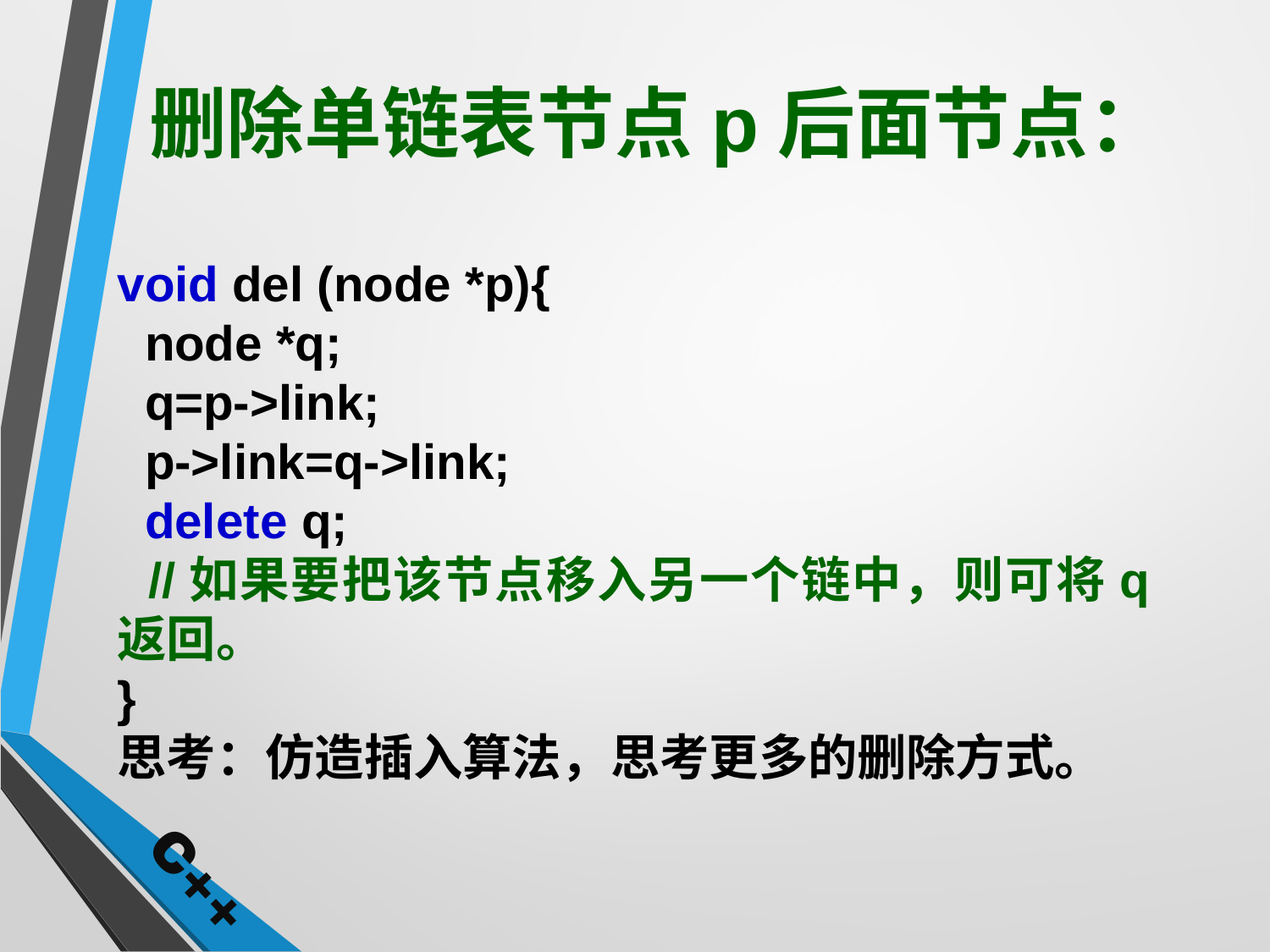

# 删除单链表节点p后面节点：
void del (node *p){
  node *q;
  q=p->link;
  p->link=q->link;
  delete q;
  //如果要把该节点移入另一个链中，则可将q返回。
}
思考：仿造插入算法，思考更多的删除方式。